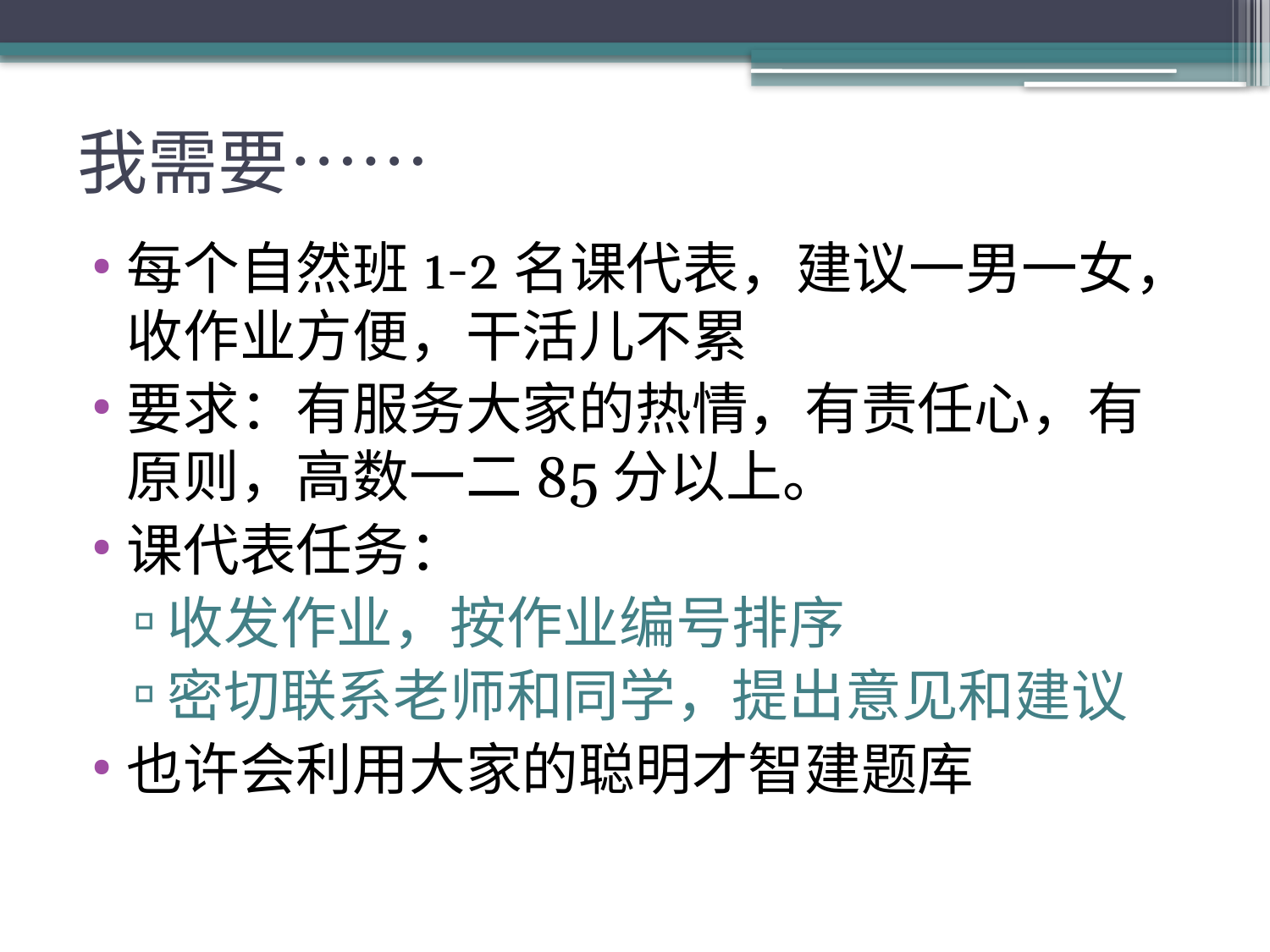

# 我需要……
每个自然班1-2名课代表，建议一男一女，收作业方便，干活儿不累
要求：有服务大家的热情，有责任心，有原则，高数一二85分以上。
课代表任务：
收发作业，按作业编号排序
密切联系老师和同学，提出意见和建议
也许会利用大家的聪明才智建题库